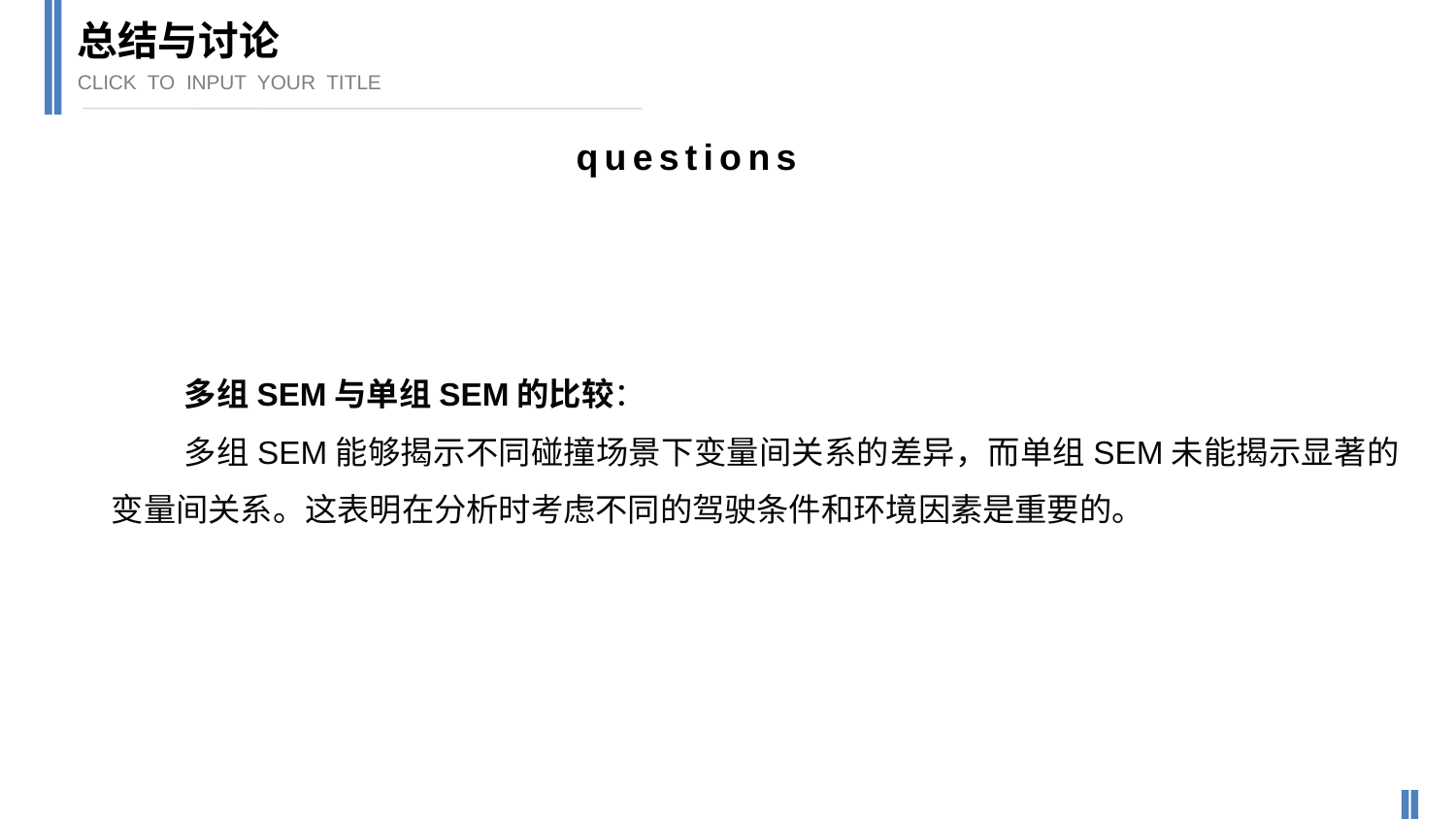

总结与讨论
CLICK  TO  INPUT  YOUR  TITLE
questions
多组SEM与单组SEM的比较：
多组SEM能够揭示不同碰撞场景下变量间关系的差异，而单组SEM未能揭示显著的变量间关系。这表明在分析时考虑不同的驾驶条件和环境因素是重要的。